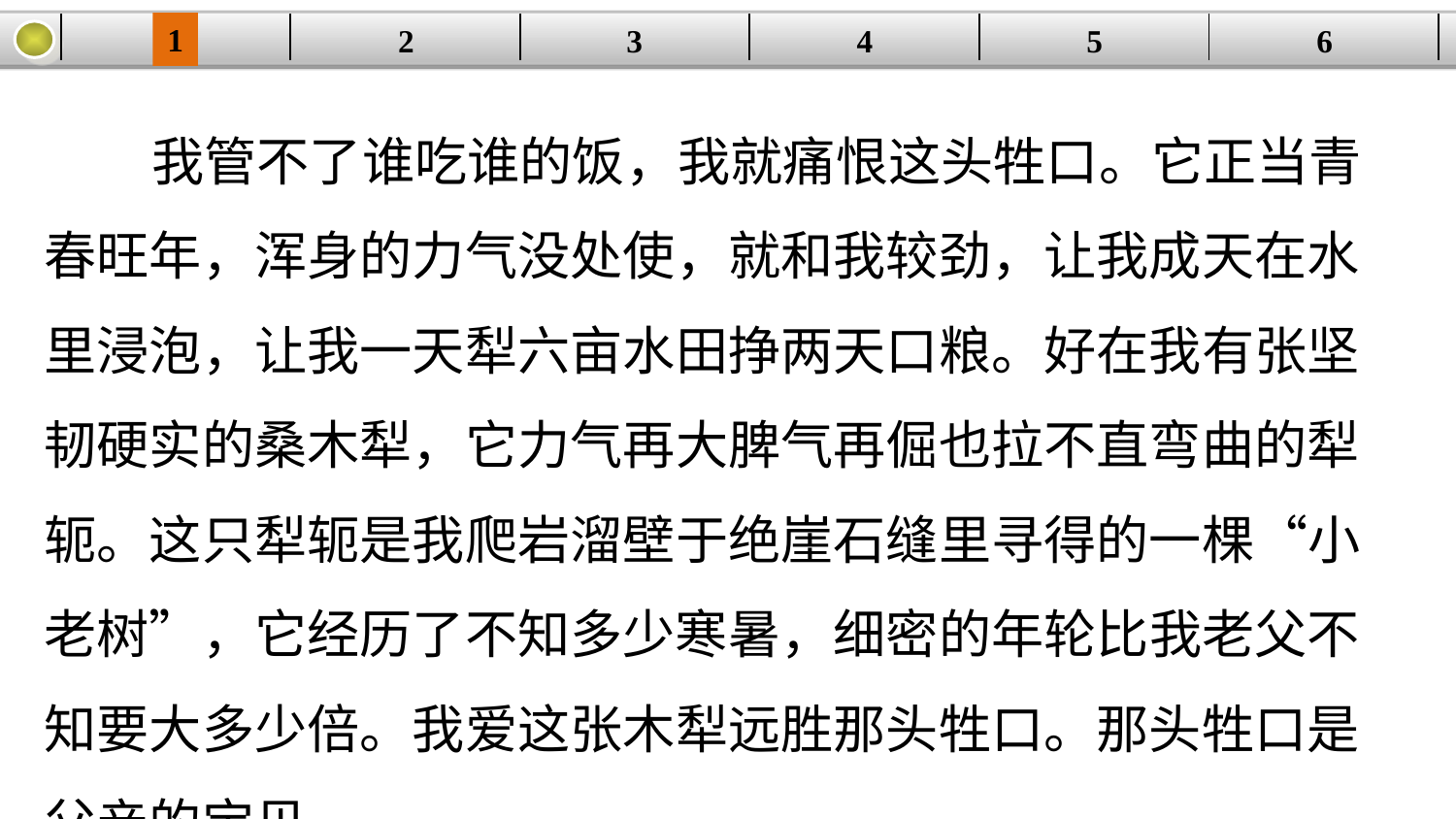

1
2
3
4
|  |  |  |  |  |  |
| --- | --- | --- | --- | --- | --- |
5
6

        我管不了谁吃谁的饭，我就痛恨这头牲口。它正当青春旺年，浑身的力气没处使，就和我较劲，让我成天在水里浸泡，让我一天犁六亩水田挣两天口粮。好在我有张坚韧硬实的桑木犁，它力气再大脾气再倔也拉不直弯曲的犁轭。这只犁轭是我爬岩溜壁于绝崖石缝里寻得的一棵“小老树”，它经历了不知多少寒暑，细密的年轮比我老父不知要大多少倍。我爱这张木犁远胜那头牲口。那头牲口是父亲的宝贝。